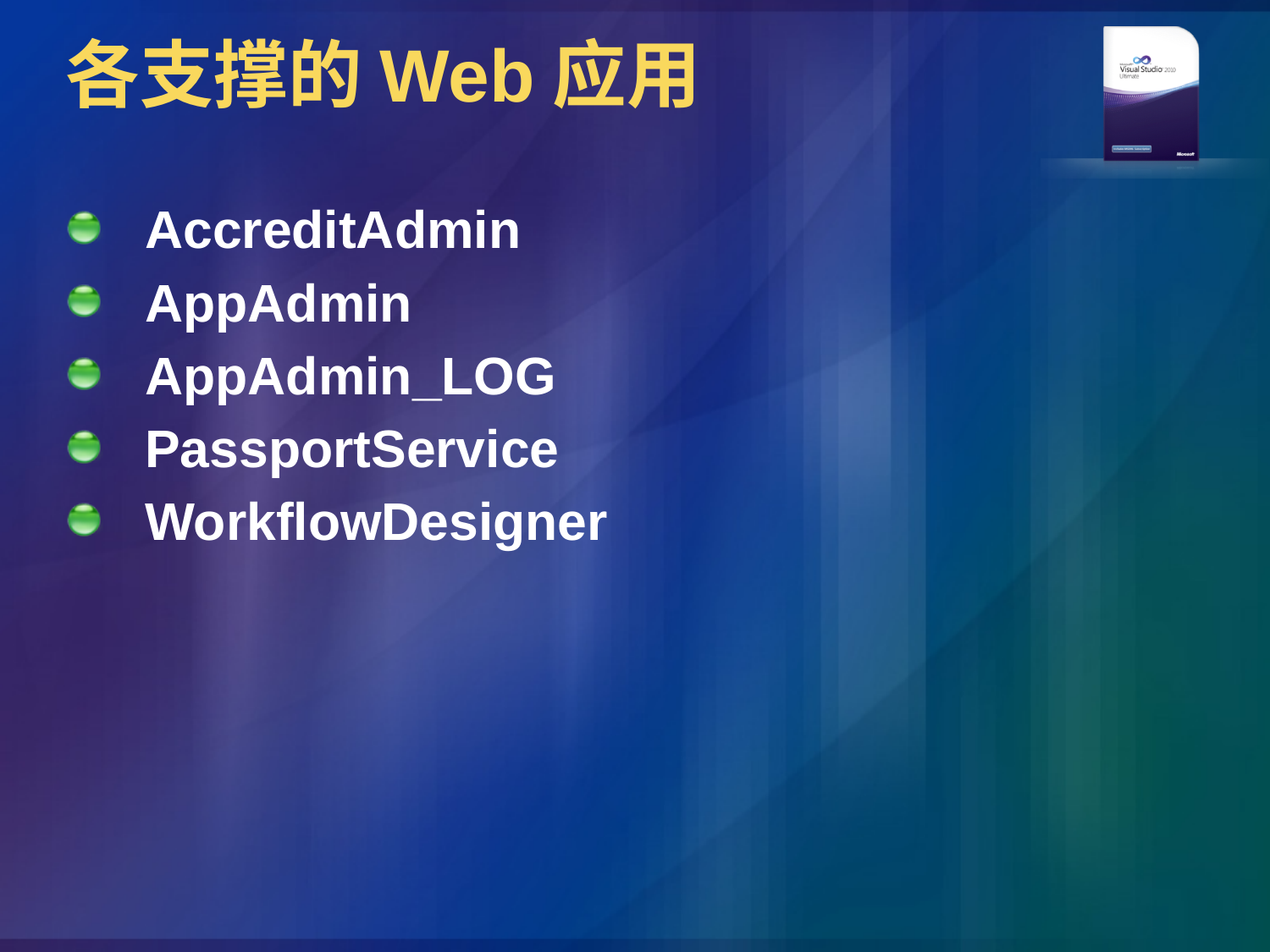

# 各支撑的Web应用
AccreditAdmin
AppAdmin
AppAdmin_LOG
PassportService
WorkflowDesigner